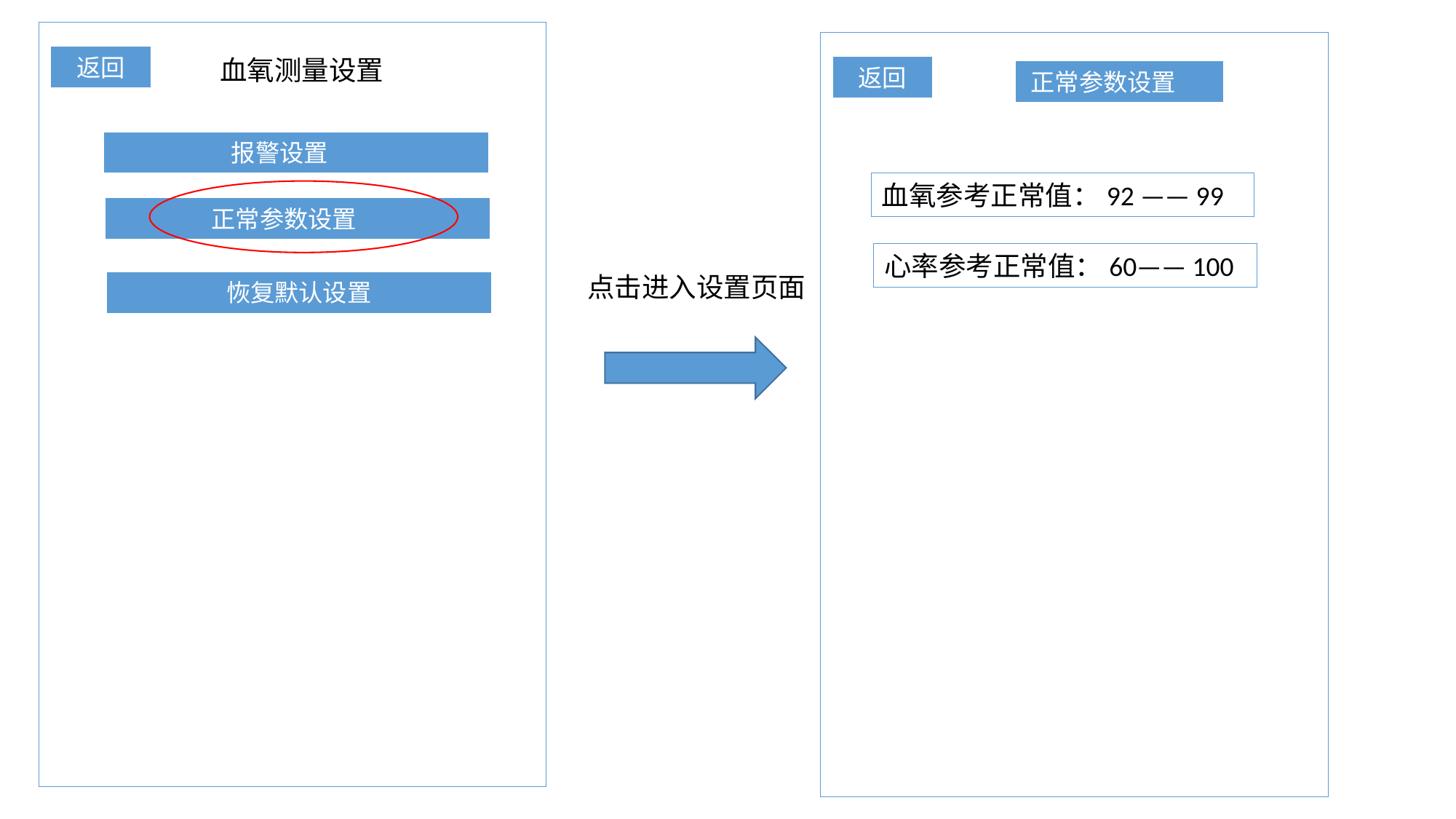

返回
血氧测量设置
返回
正常参数设置
报警设置
血氧参考正常值：92 —— 99

正常参数设置
心率参考正常值：60—— 100
点击进入设置页面
恢复默认设置